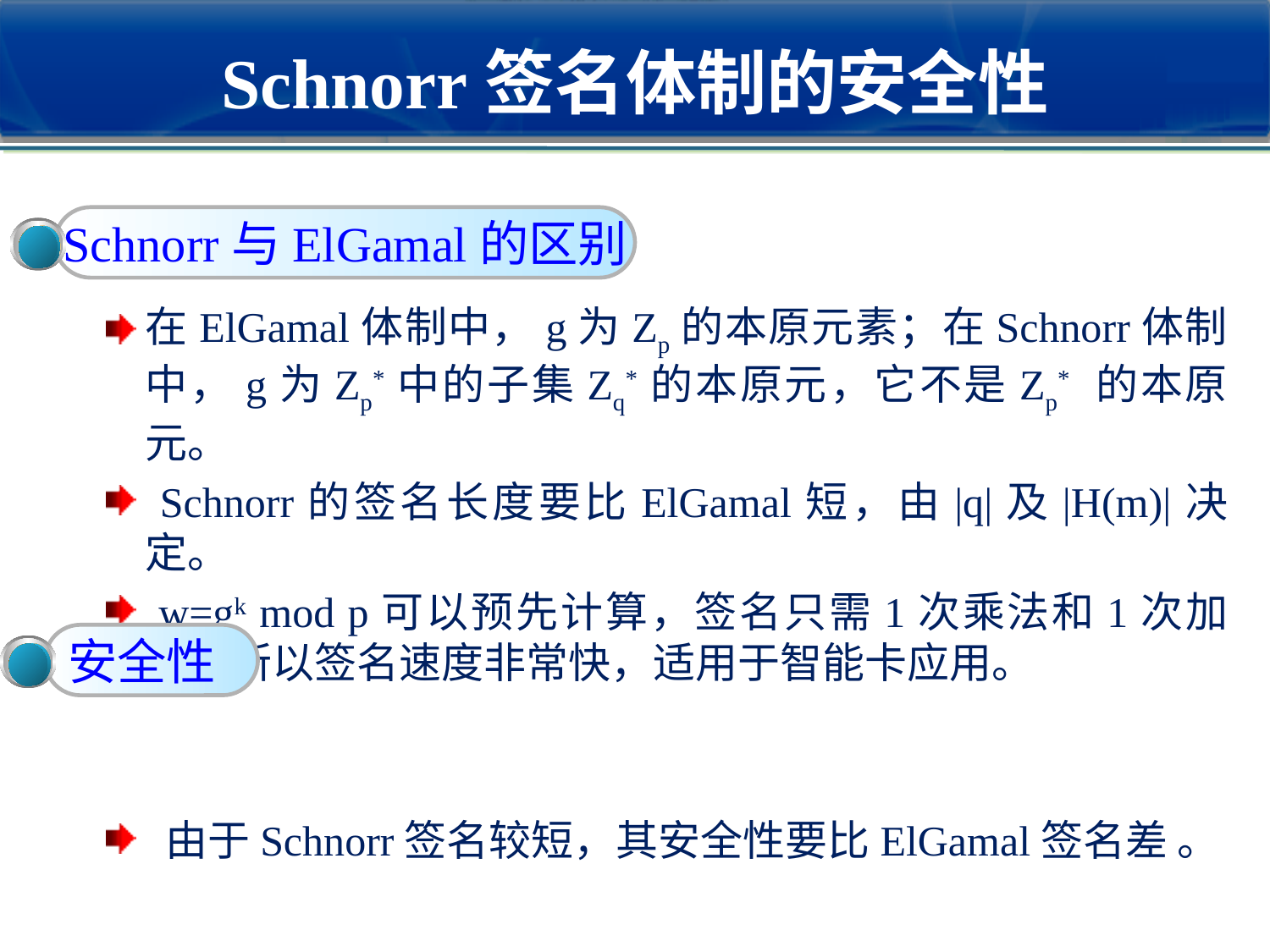

# Schnorr签名体制的安全性
Schnorr与ElGamal的区别

在ElGamal体制中，g为Zp的本原元素；在Schnorr体制中，g为Zp*中的子集Zq*的本原元，它不是Zp* 的本原元。
 Schnorr的签名长度要比ElGamal短，由|q|及|H(m)|决定。
 w=gk mod p可以预先计算，签名只需1次乘法和1次加法，所以签名速度非常快，适用于智能卡应用。

 由于Schnorr签名较短，其安全性要比ElGamal签名差 。
安全性